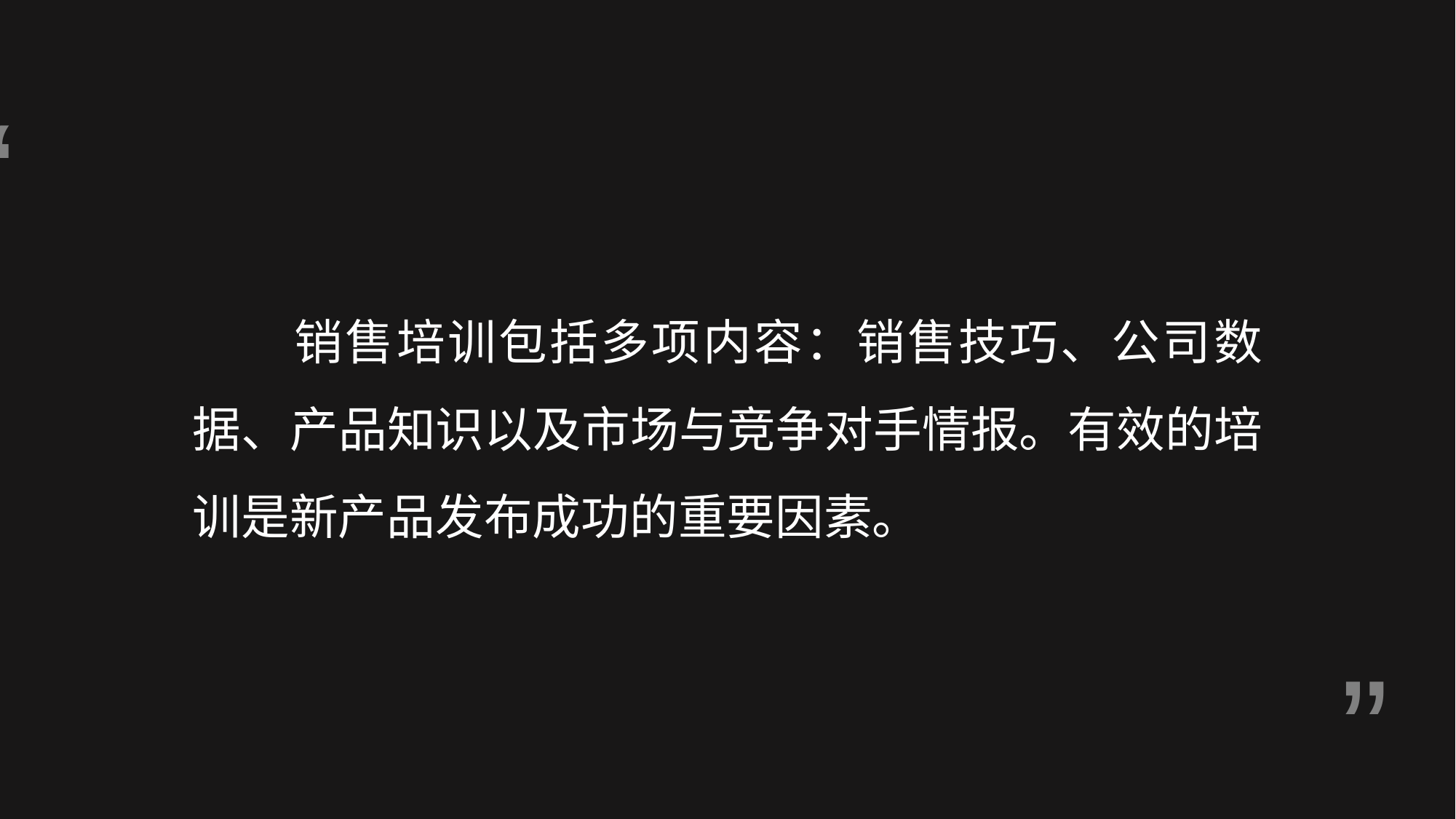

“
销售培训包括多项内容：销售技巧、公司数据、产品知识以及市场与竞争对手情报。有效的培训是新产品发布成功的重要因素。
”